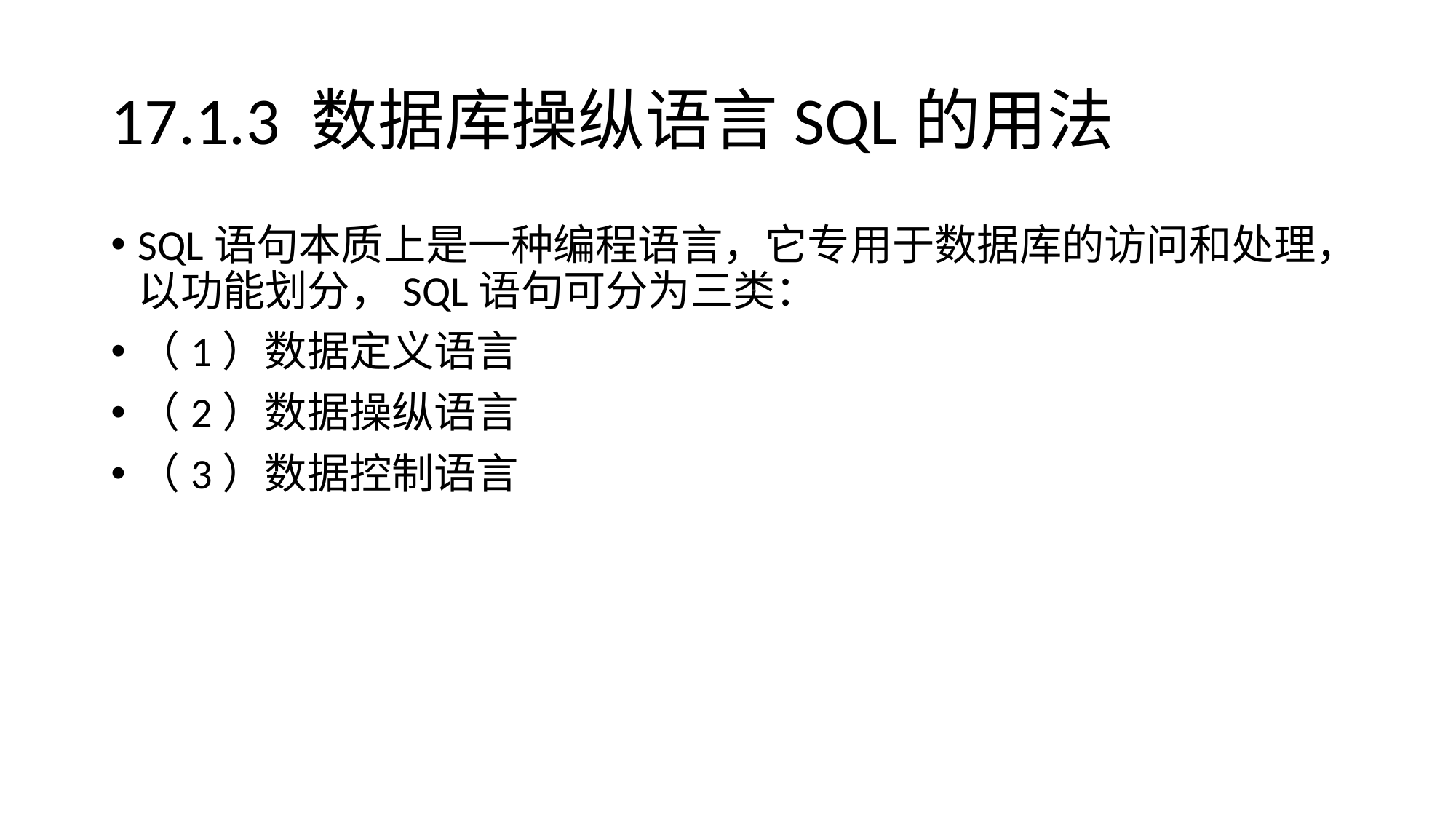

# 17.1.3 数据库操纵语言SQL的用法
SQL语句本质上是一种编程语言，它专用于数据库的访问和处理，以功能划分，SQL语句可分为三类：
（1）数据定义语言
（2）数据操纵语言
（3）数据控制语言